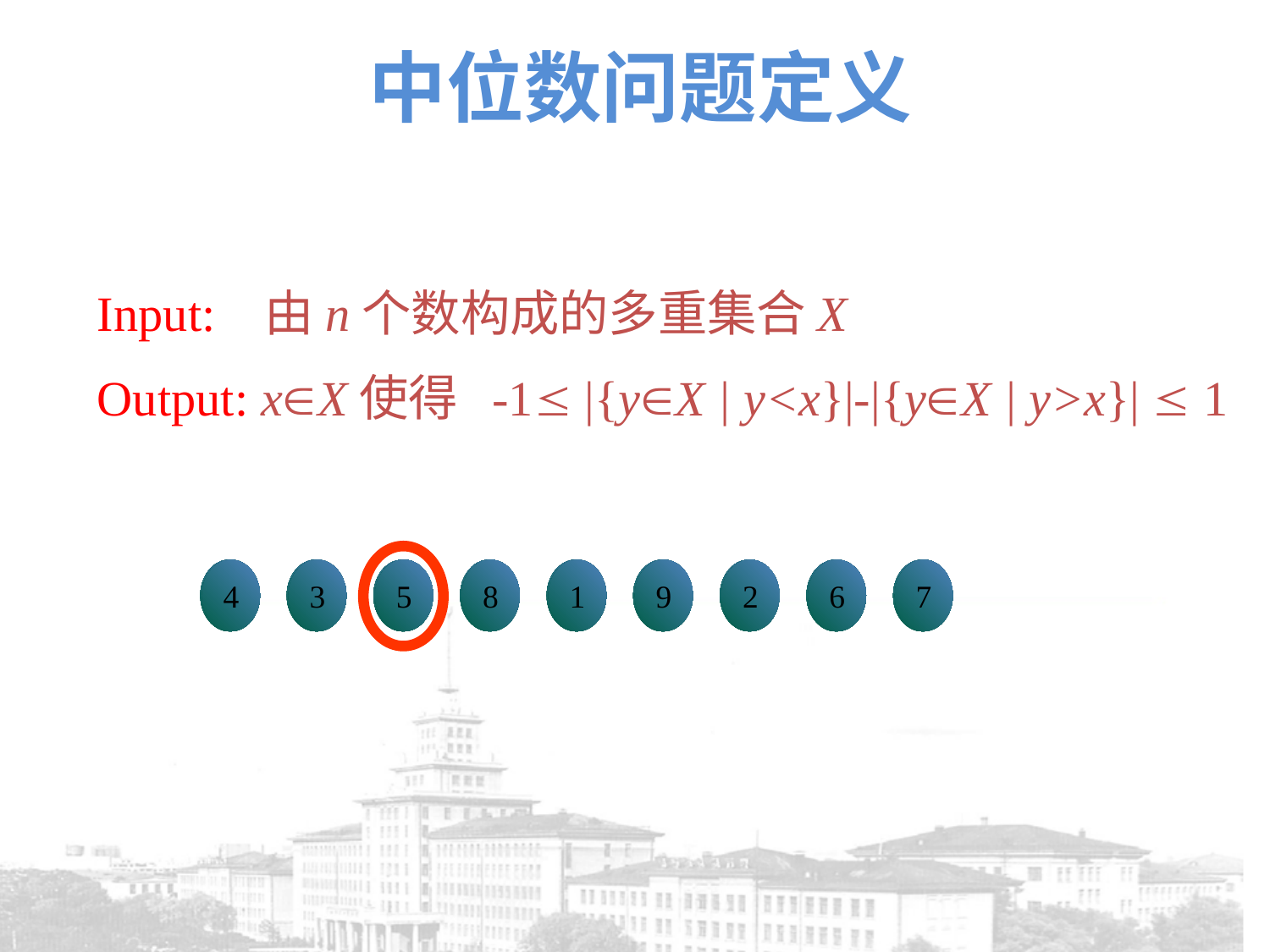

中位数问题定义
Input:   由n个数构成的多重集合X
Output: x∈X使得  -1≤ |{y∈X | y<x}|-|{y∈X | y>x}| ≤ 1

4
4
3
3
5
5
8
8
1
1
9
9
2
2
6
6
7
7